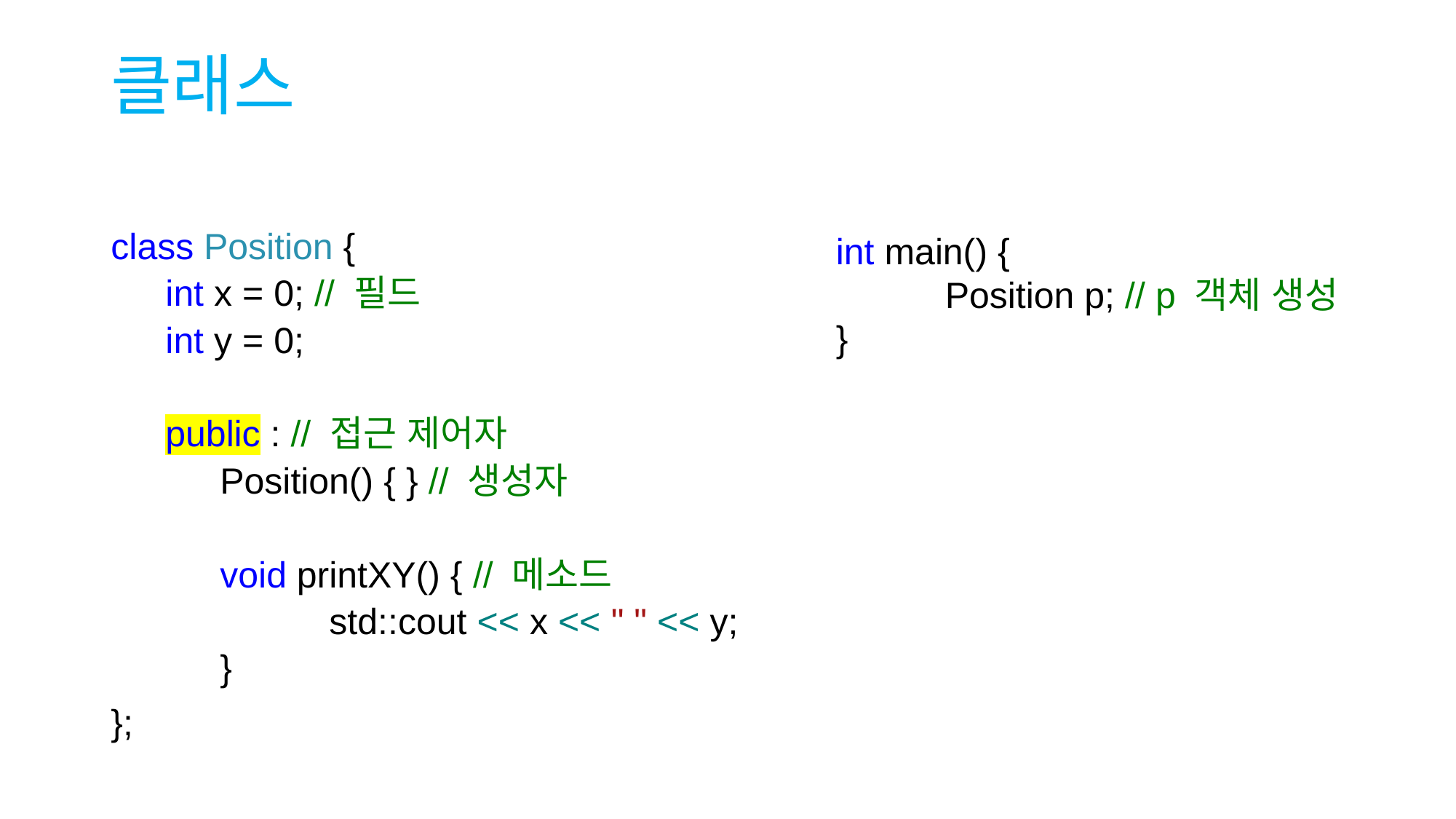

# 클래스
class Position {
int x = 0; // 필드
int y = 0;

public : // 접근 제어자
Position() { } // 생성자

void printXY() { // 메소드
	std::cout << x << " " << y;
}
};
int main() {
	Position p; // p 객체 생성
}